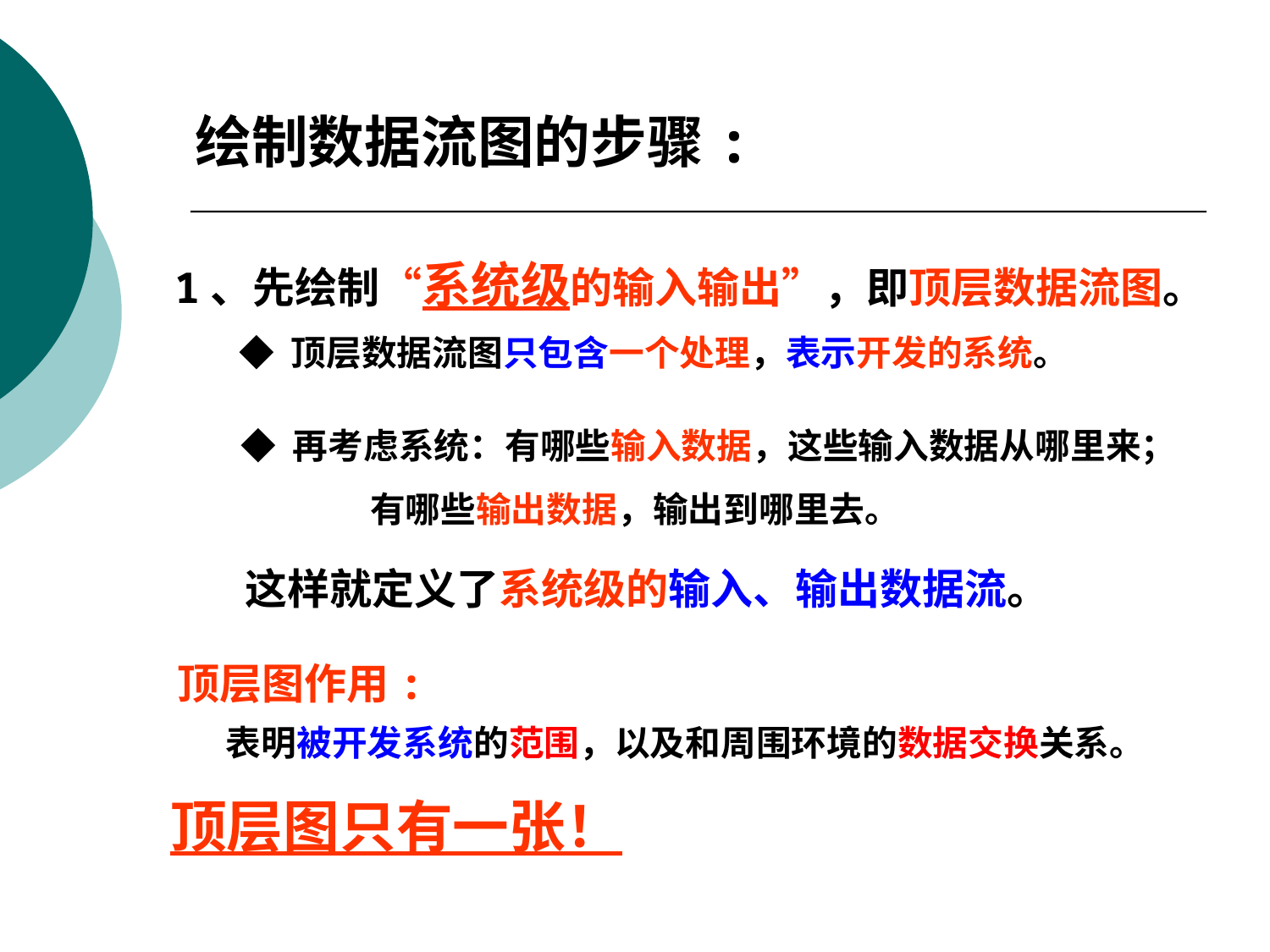

绘制数据流图的步骤:
1、先绘制“系统级的输入输出”，即顶层数据流图。
◆ 顶层数据流图只包含一个处理，表示开发的系统。
◆ 再考虑系统：有哪些输入数据，这些输入数据从哪里来；
               有哪些输出数据，输出到哪里去。
这样就定义了系统级的输入、输出数据流。
顶层图作用:
     表明被开发系统的范围，以及和周围环境的数据交换关系。
顶层图只有一张！